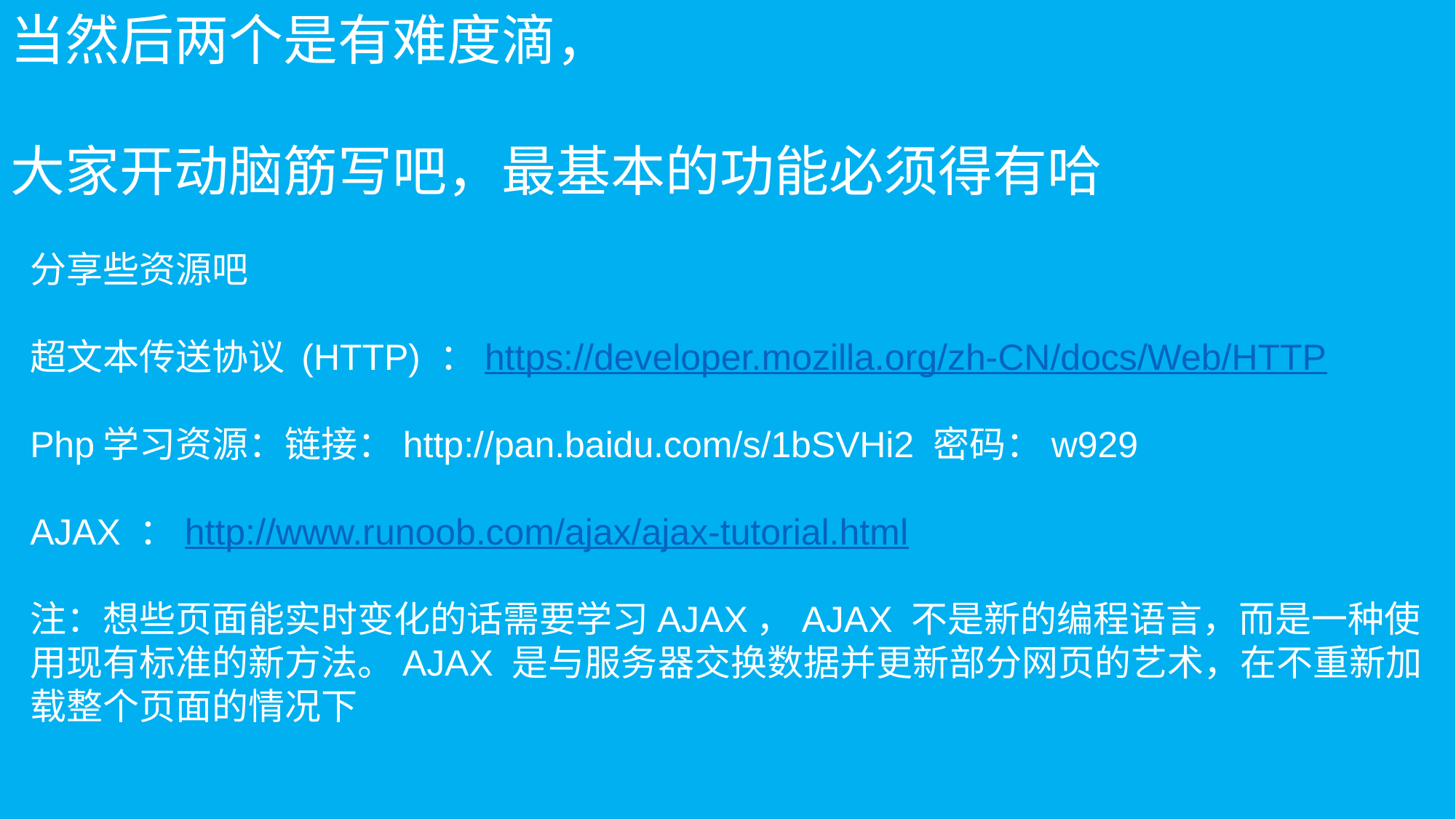

当然后两个是有难度滴，

大家开动脑筋写吧，最基本的功能必须得有哈
分享些资源吧

超文本传送协议 (HTTP) ：https://developer.mozilla.org/zh-CN/docs/Web/HTTP

Php学习资源：链接：http://pan.baidu.com/s/1bSVHi2 密码：w929

AJAX ：http://www.runoob.com/ajax/ajax-tutorial.html

注：想些页面能实时变化的话需要学习AJAX，AJAX 不是新的编程语言，而是一种使用现有标准的新方法。AJAX 是与服务器交换数据并更新部分网页的艺术，在不重新加载整个页面的情况下